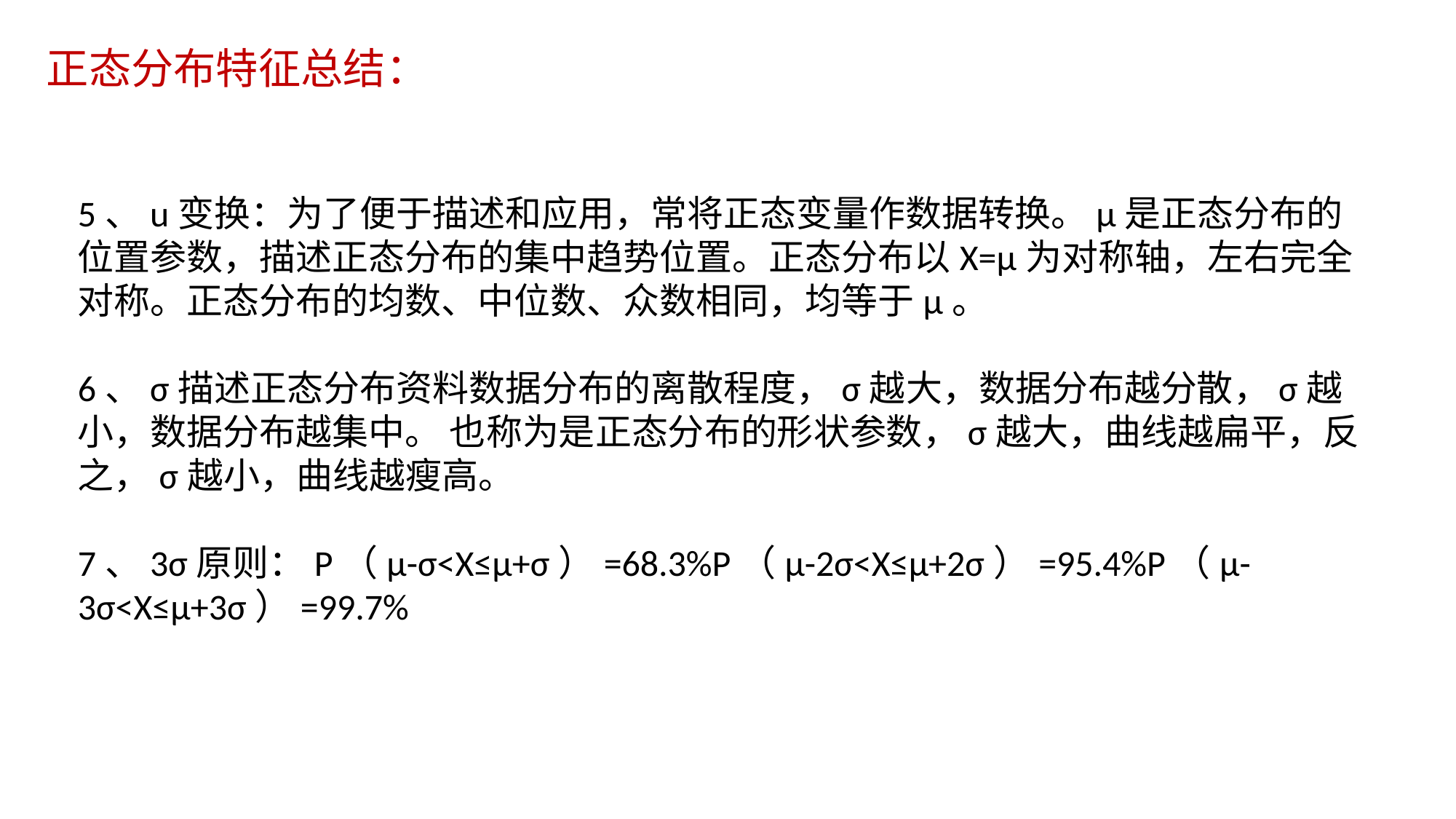

正态分布特征总结：
5、u变换：为了便于描述和应用，常将正态变量作数据转换。μ是正态分布的位置参数，描述正态分布的集中趋势位置。正态分布以X=μ为对称轴，左右完全对称。正态分布的均数、中位数、众数相同，均等于μ。

6、σ描述正态分布资料数据分布的离散程度，σ越大，数据分布越分散，σ越小，数据分布越集中。 也称为是正态分布的形状参数，σ越大，曲线越扁平，反之，σ越小，曲线越瘦高。

7、3σ原则：P（μ-σ<X≤μ+σ）=68.3%P（μ-2σ<X≤μ+2σ）=95.4%P（μ-3σ<X≤μ+3σ）=99.7%